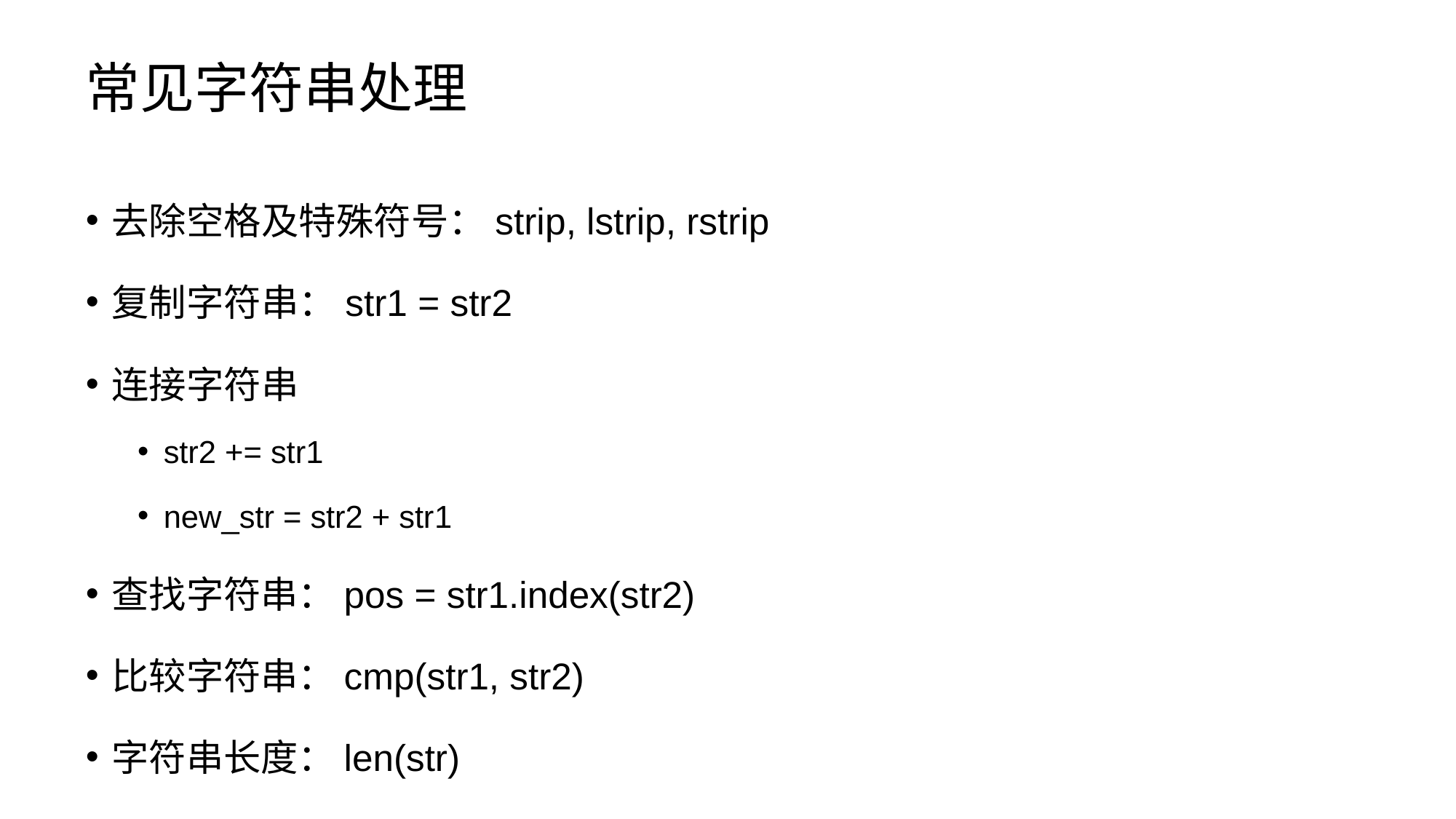

# 常见字符串处理
去除空格及特殊符号：strip, lstrip, rstrip
复制字符串：str1 = str2
连接字符串
str2 += str1
new_str = str2 + str1
查找字符串：pos = str1.index(str2)
比较字符串：cmp(str1, str2)
字符串长度：len(str)